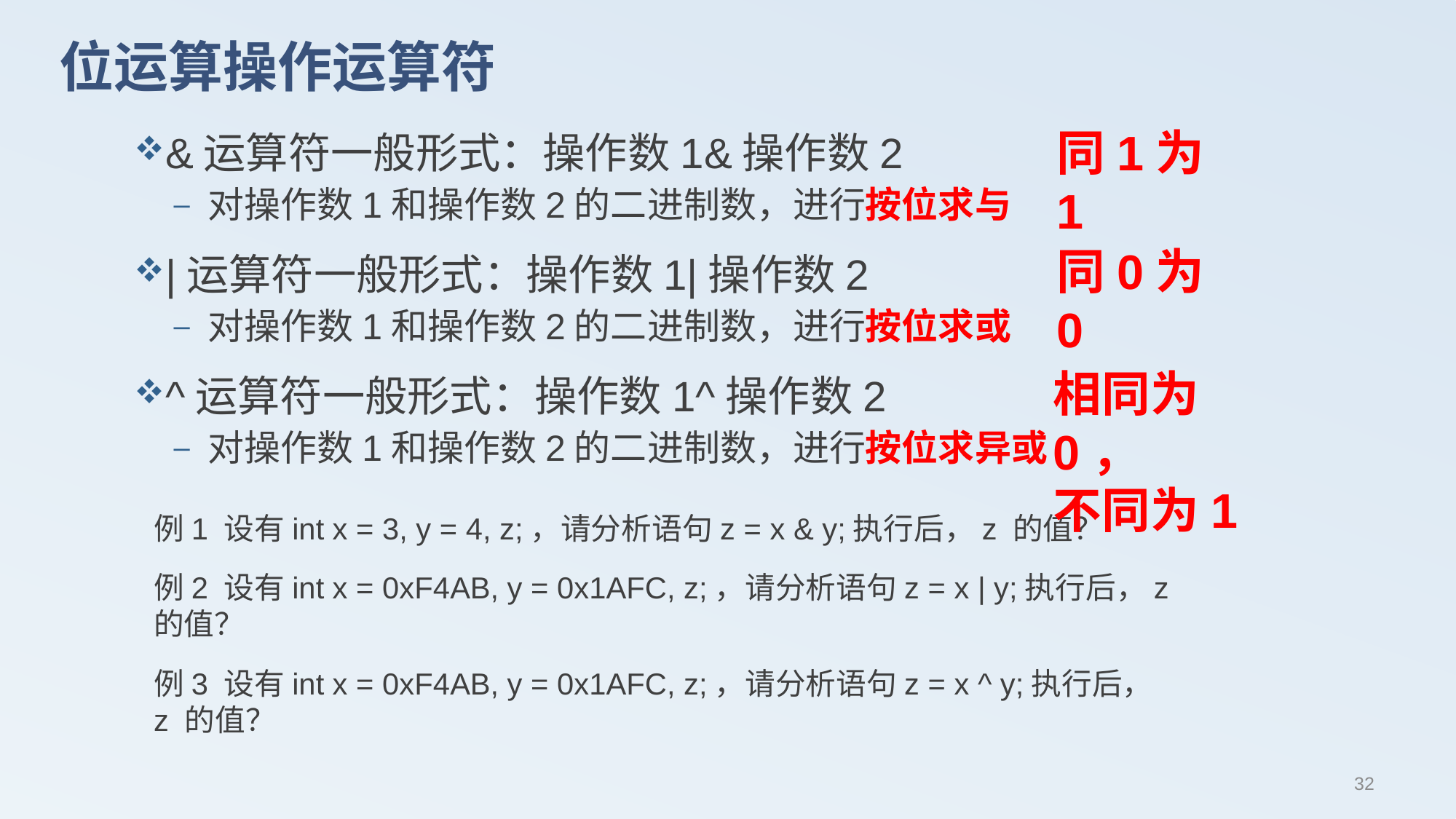

# 位运算操作运算符
同1为1
&运算符一般形式：操作数1&操作数2
对操作数1和操作数2的二进制数，进行按位求与
|运算符一般形式：操作数1|操作数2
对操作数1和操作数2的二进制数，进行按位求或
^运算符一般形式：操作数1^操作数2
对操作数1和操作数2的二进制数，进行按位求异或
同0为0
相同为0，
不同为1
例1 设有int x = 3, y = 4, z;，请分析语句z = x & y;执行后，z 的值？
例2 设有int x = 0xF4AB, y = 0x1AFC, z;，请分析语句z = x | y;执行后，z 的值？
例3 设有int x = 0xF4AB, y = 0x1AFC, z;，请分析语句z = x ^ y;执行后，z 的值？